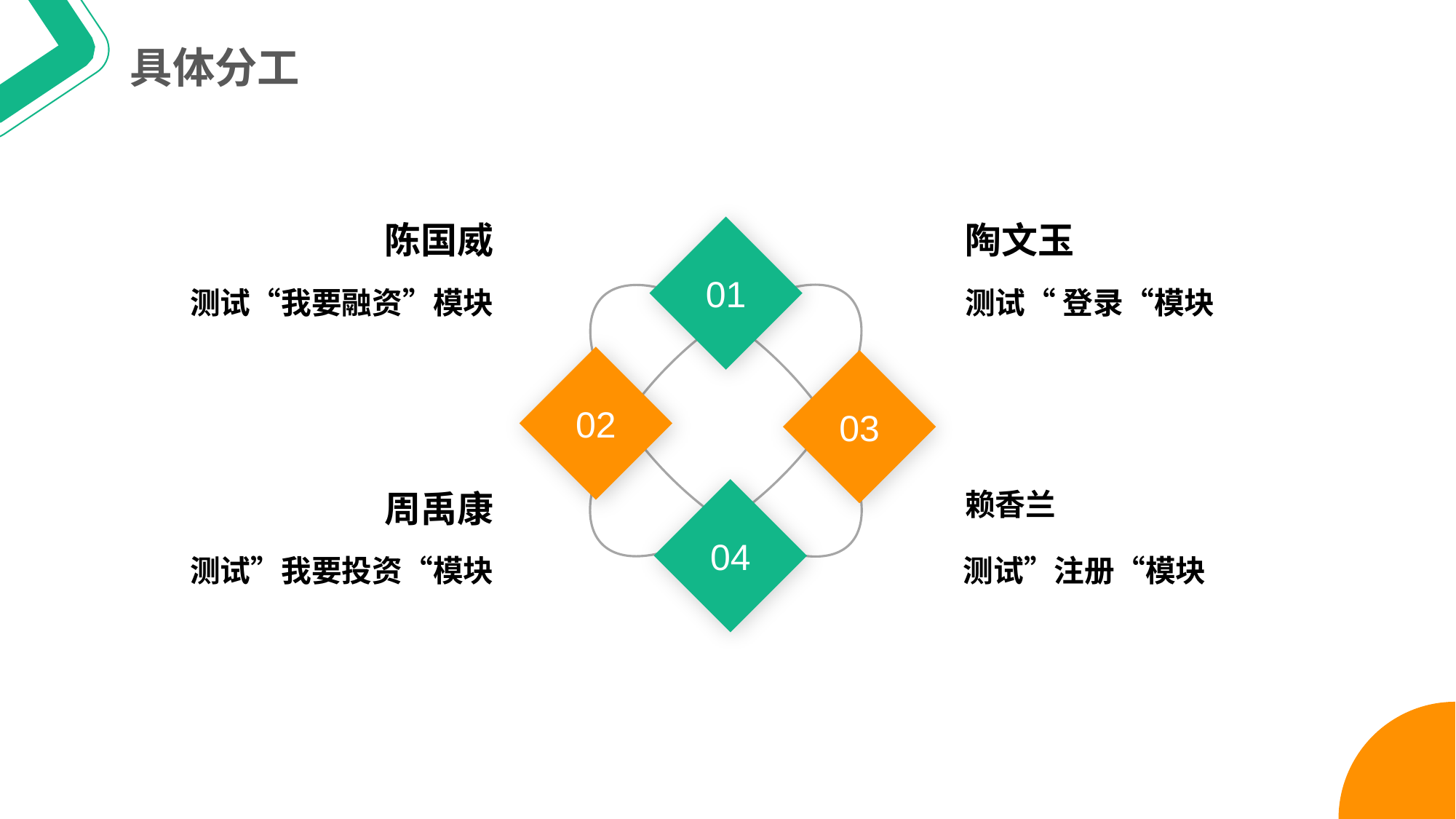

具体分工
陈国威
测试“我要融资”模块
陶文玉
测试“ 登录“模块
01

02
03
04
周禹康
测试”我要投资“模块
赖香兰
测试”注册“模块